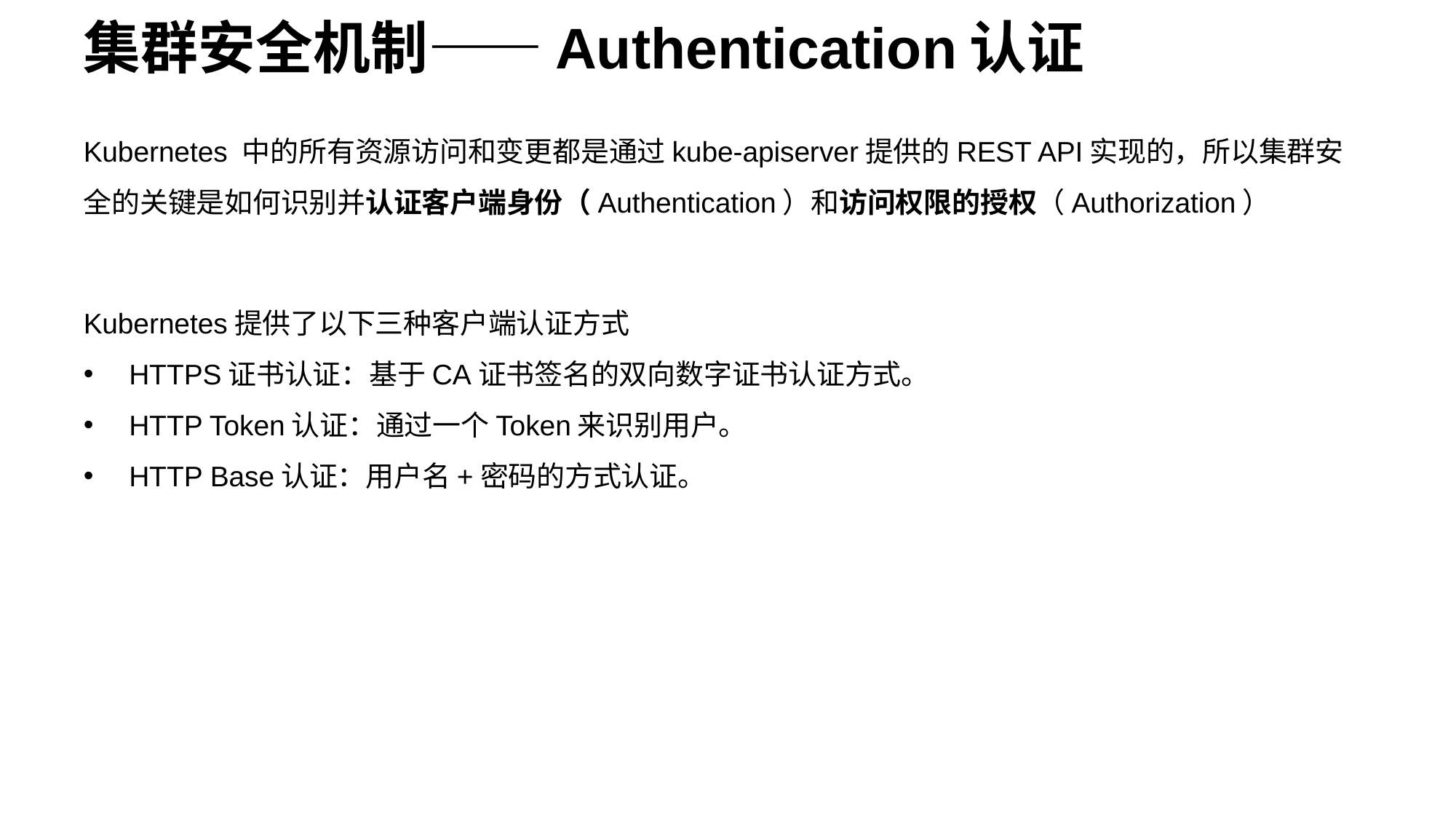

# 集群安全机制——Authentication认证
Kubernetes 中的所有资源访问和变更都是通过kube-apiserver提供的REST API实现的，所以集群安全的关键是如何识别并认证客户端身份（Authentication）和访问权限的授权（Authorization）
Kubernetes提供了以下三种客户端认证方式
HTTPS证书认证：基于CA证书签名的双向数字证书认证方式。
HTTP Token认证：通过一个Token来识别用户。
HTTP Base认证：用户名+密码的方式认证。